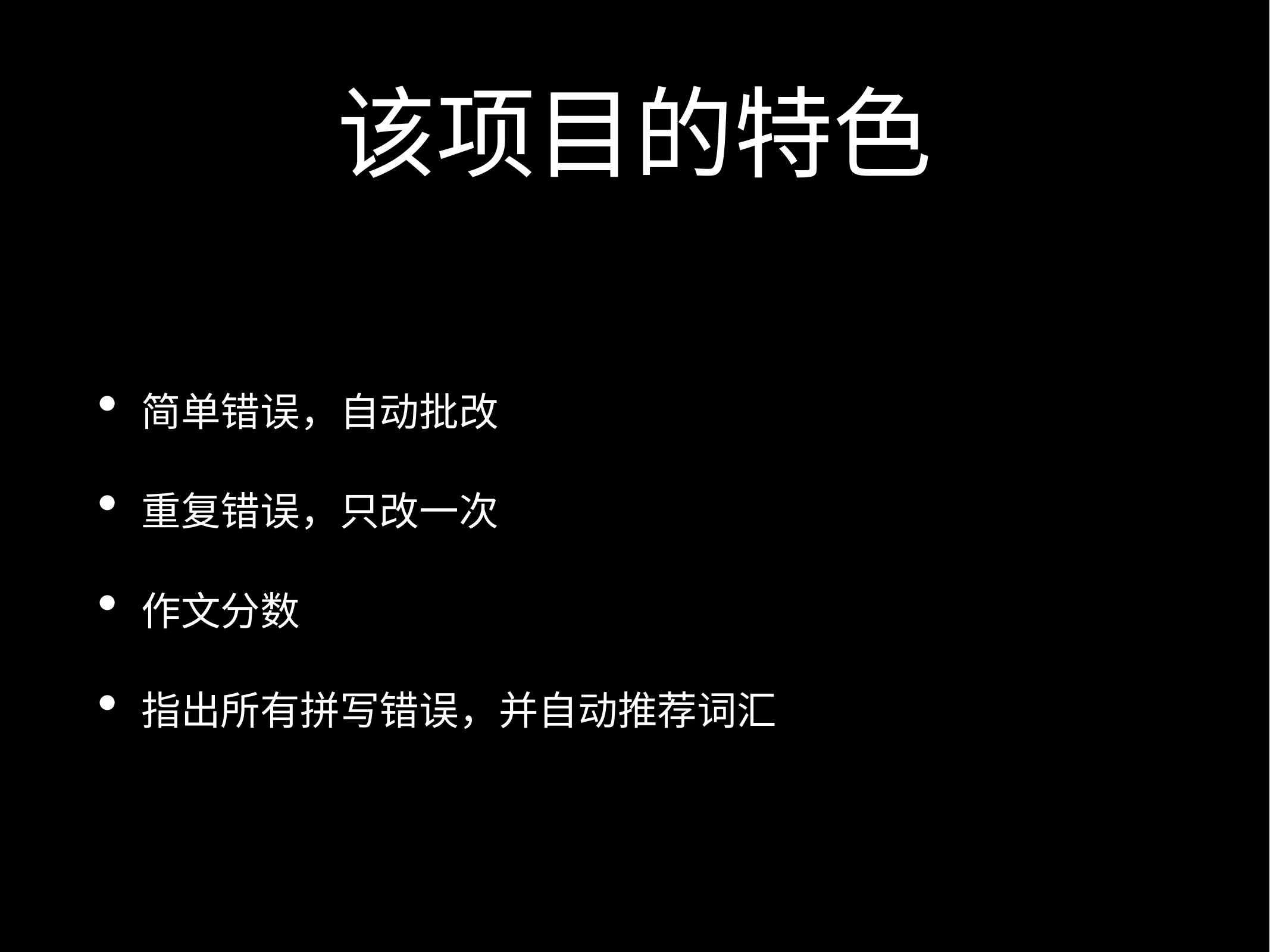

# 该项目的特色
简单错误，自动批改
重复错误，只改一次
作文分数
指出所有拼写错误，并自动推荐词汇